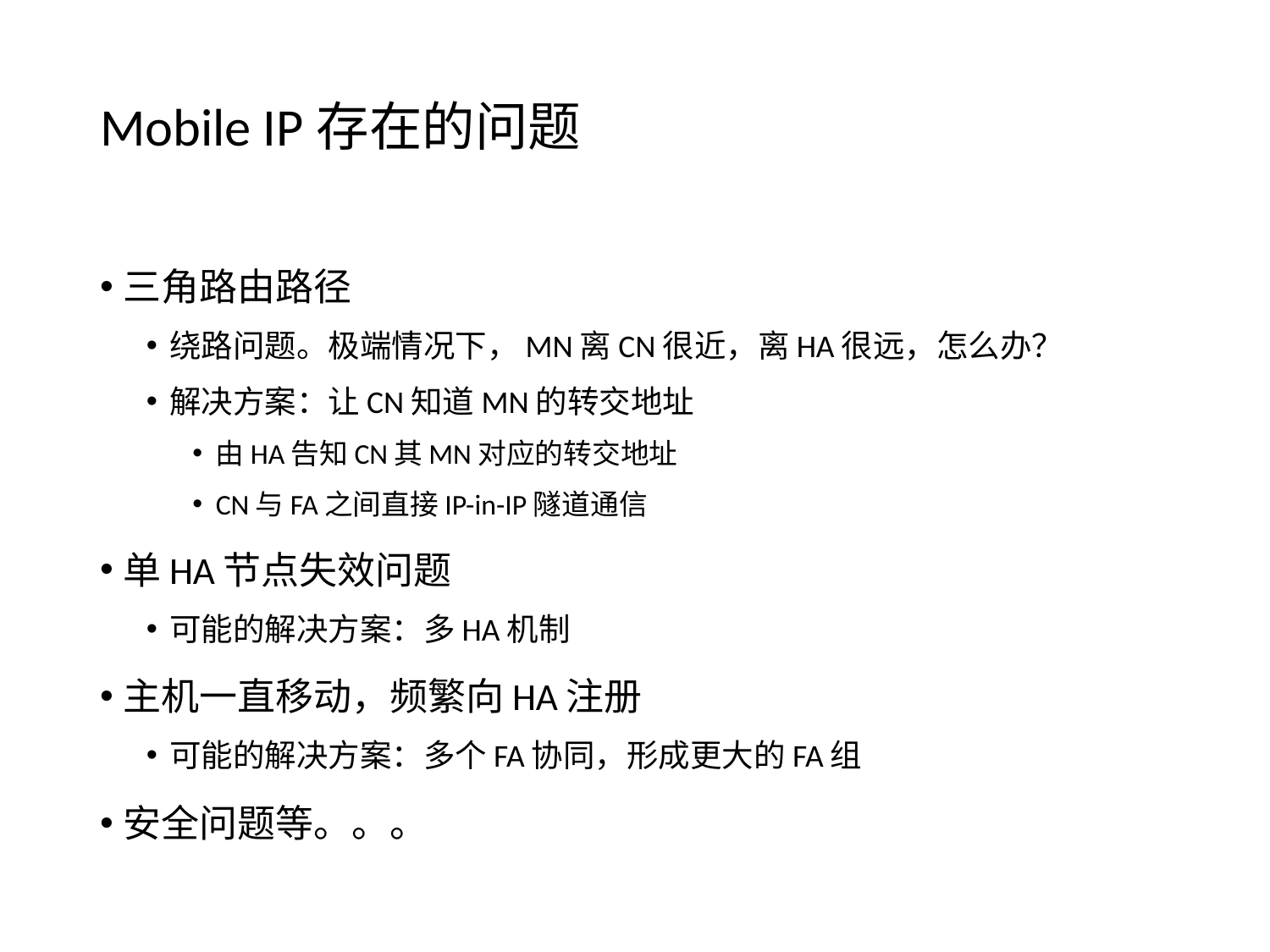

# Mobile IP存在的问题
三角路由路径
绕路问题。极端情况下，MN离CN很近，离HA很远，怎么办？
解决方案：让CN知道MN的转交地址
由HA告知CN其MN对应的转交地址
CN与FA之间直接IP-in-IP隧道通信
单HA节点失效问题
可能的解决方案：多HA机制
主机一直移动，频繁向HA注册
可能的解决方案：多个FA协同，形成更大的FA组
安全问题等。。。
50